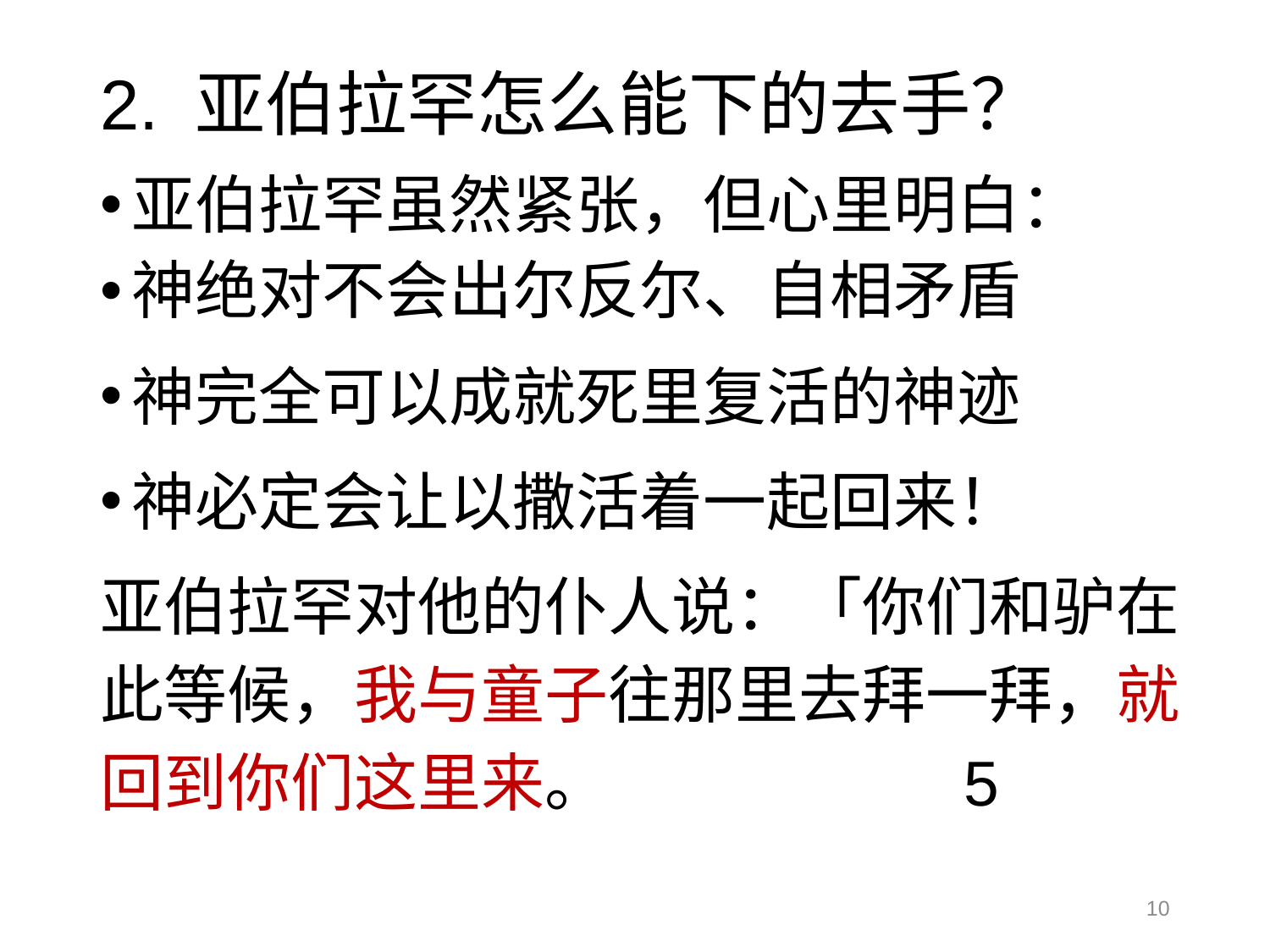

# 2. 亚伯拉罕怎么能下的去手？
亚伯拉罕虽然紧张，但心里明白：
神绝对不会出尔反尔、自相矛盾
神完全可以成就死里复活的神迹
神必定会让以撒活着一起回来！
亚伯拉罕对他的仆人说：「你们和驴在此等候，我与童子往那里去拜一拜，就回到你们这里来。                        5
10